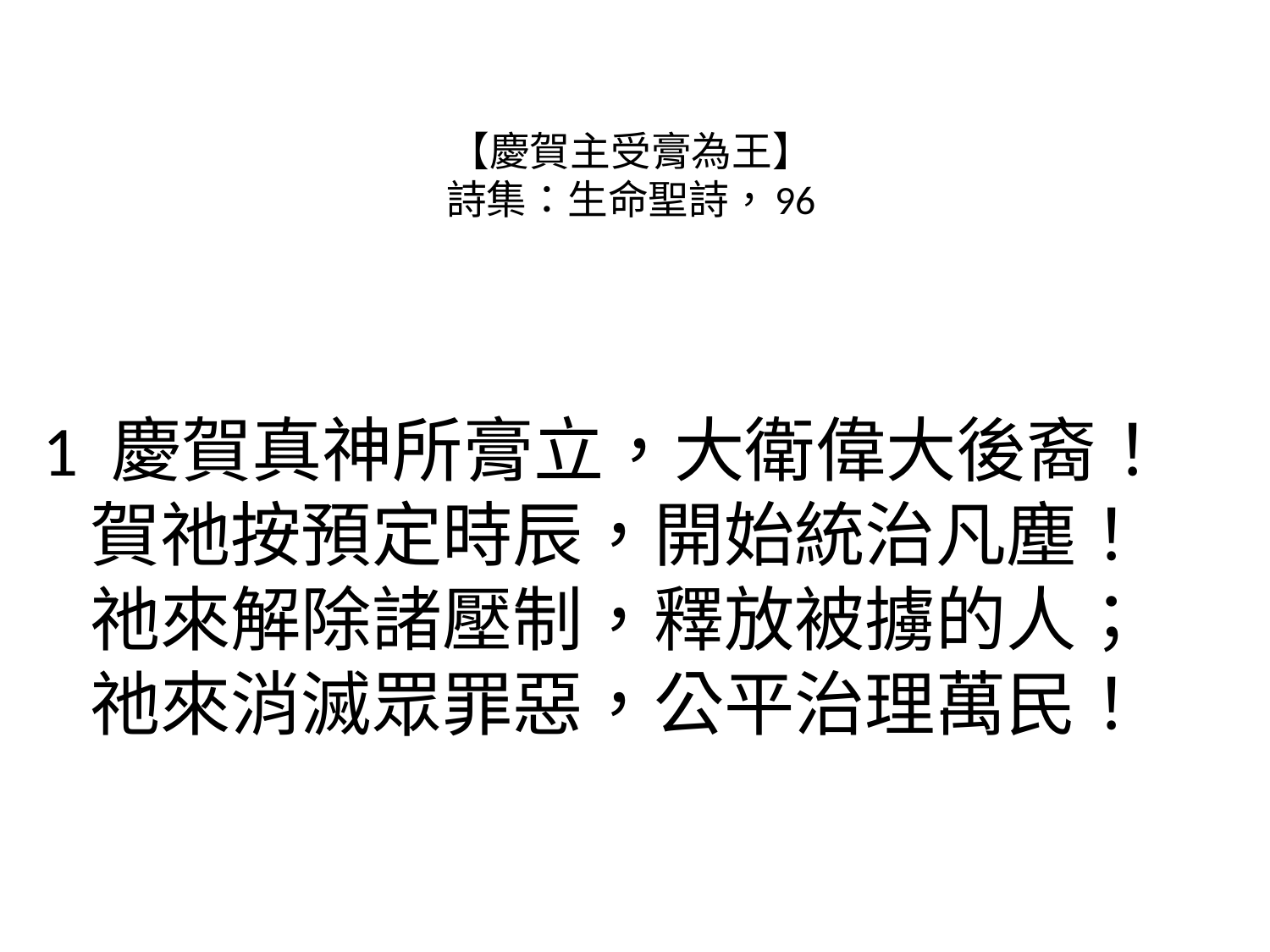

# 【慶賀主受膏為王】 詩集：生命聖詩，96
1 慶賀真神所膏立，大衛偉大後裔！
賀祂按預定時辰，開始統治凡塵！
祂來解除諸壓制，釋放被擄的人；
祂來消滅眾罪惡，公平治理萬民！